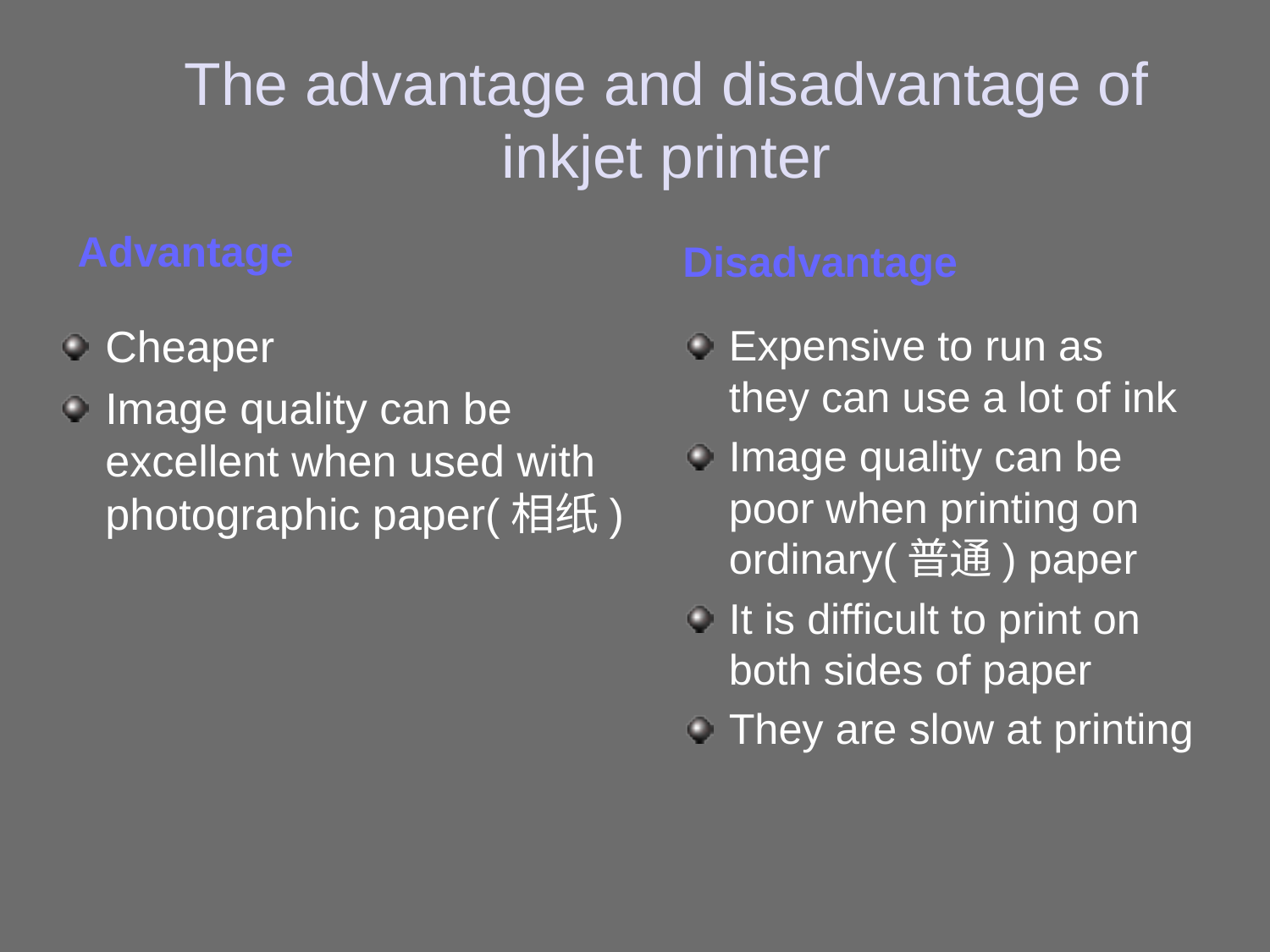

# The advantage and disadvantage of inkjet printer
Advantage
Disadvantage
Cheaper
Image quality can be excellent when used with photographic paper(相纸)
Expensive to run as they can use a lot of ink
Image quality can be poor when printing on ordinary(普通) paper
It is difficult to print on both sides of paper
They are slow at printing